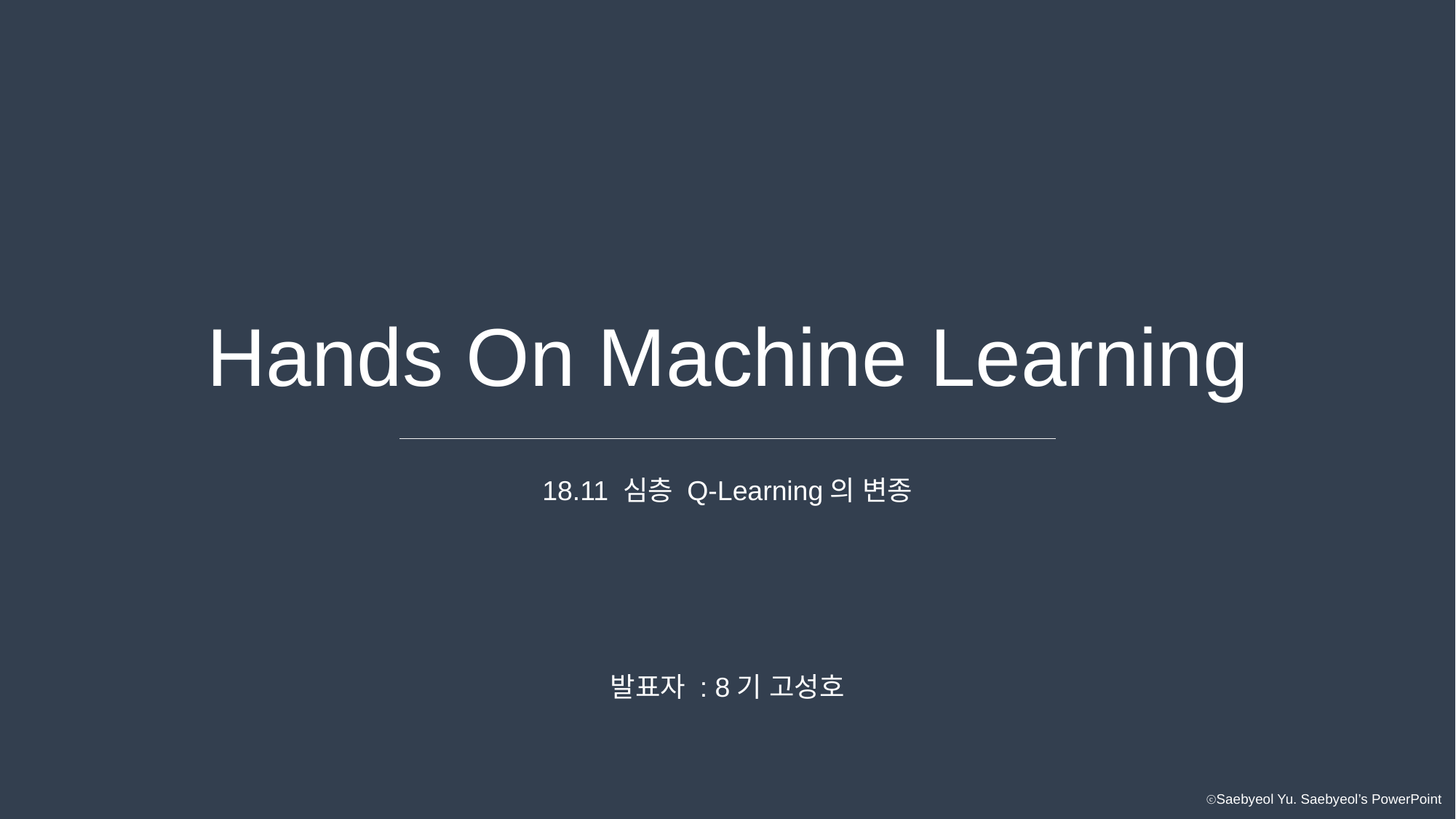

Hands On Machine Learning
18.11 심층 Q-Learning의 변종

발표자 : 8기 고성호